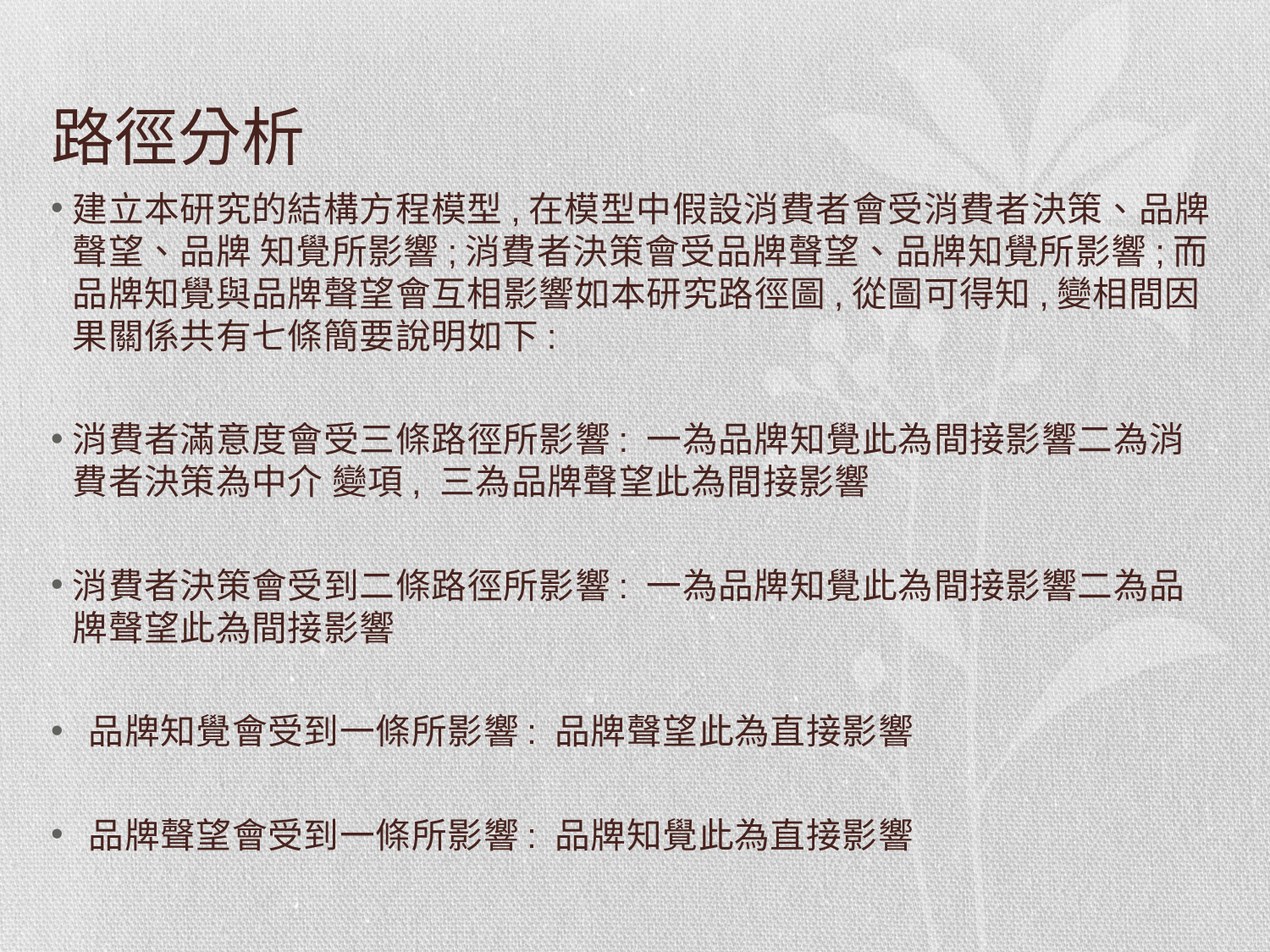

# 路徑分析
建立本研究的結構方程模型,在模型中假設消費者會受消費者決策、品牌聲望、品牌 知覺所影響;消費者決策會受品牌聲望、品牌知覺所影響;而品牌知覺與品牌聲望會互相影響如本研究路徑圖,從圖可得知,變相間因果關係共有七條簡要說明如下:

消費者滿意度會受三條路徑所影響: 一為品牌知覺此為間接影響二為消費者決策為中介 變項, 三為品牌聲望此為間接影響

消費者決策會受到二條路徑所影響: 一為品牌知覺此為間接影響二為品牌聲望此為間接影響

 品牌知覺會受到一條所影響: 品牌聲望此為直接影響

 品牌聲望會受到一條所影響: 品牌知覺此為直接影響